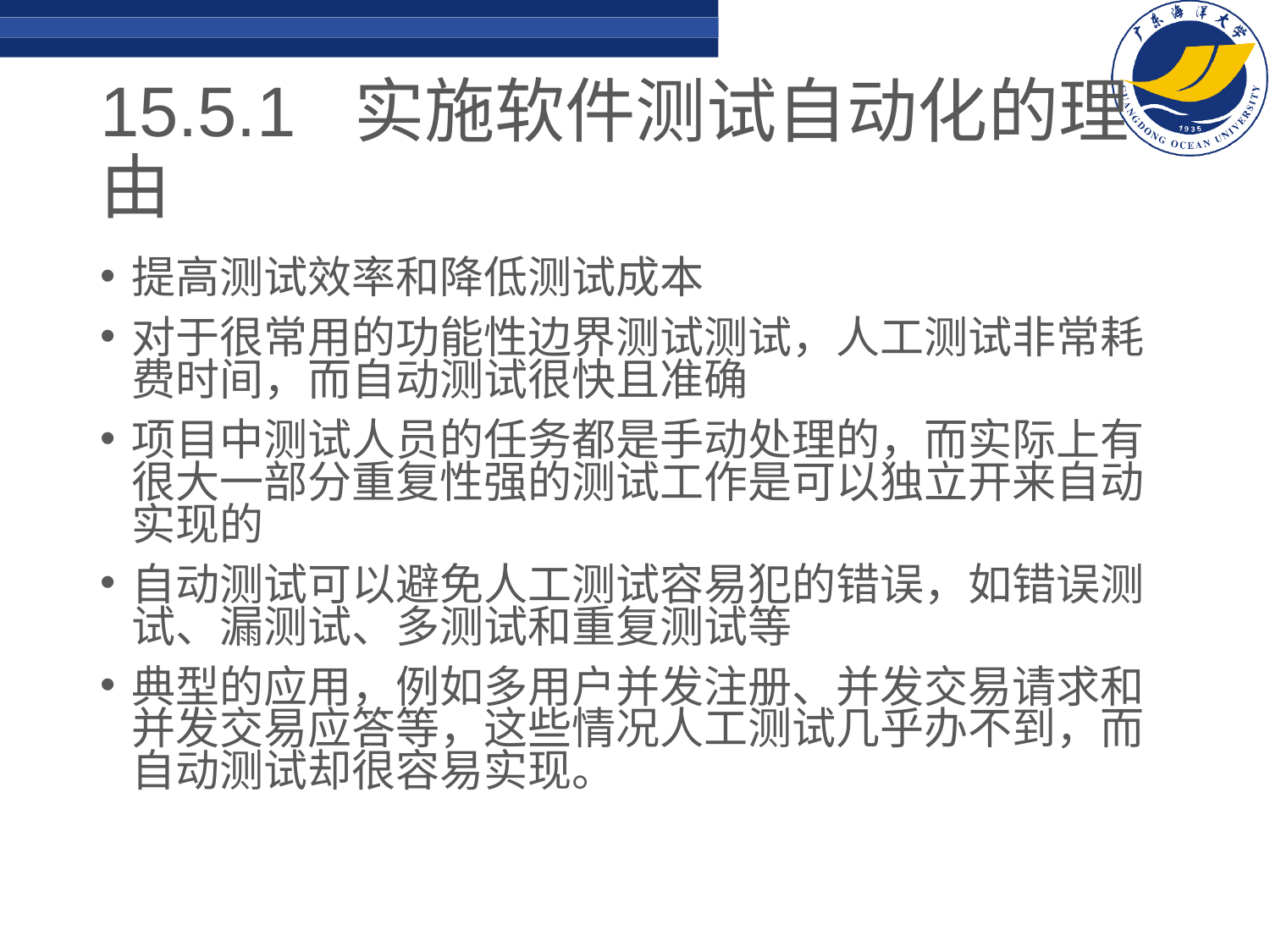

# 15.5.1	实施软件测试自动化的理由
提高测试效率和降低测试成本
对于很常用的功能性边界测试测试，人工测试非常耗费时间，而自动测试很快且准确
项目中测试人员的任务都是手动处理的，而实际上有很大一部分重复性强的测试工作是可以独立开来自动实现的
自动测试可以避免人工测试容易犯的错误，如错误测试、漏测试、多测试和重复测试等
典型的应用，例如多用户并发注册、并发交易请求和并发交易应答等，这些情况人工测试几乎办不到，而自动测试却很容易实现。
40